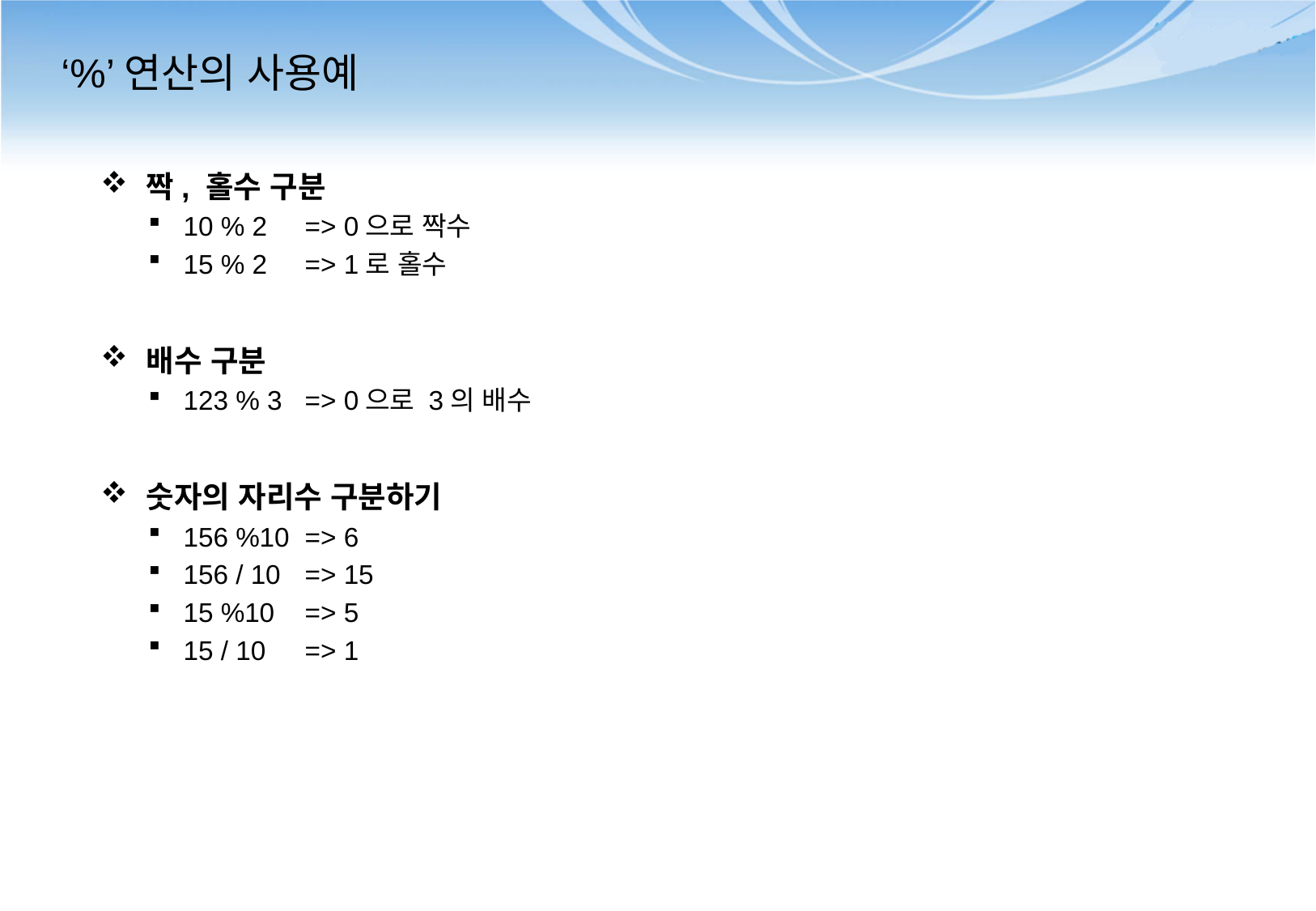

# ‘%’연산의 사용예
짝, 홀수 구분
10 % 2	=> 0으로 짝수
15 % 2	=> 1로 홀수

배수 구분
123 % 3	=> 0으로 3의 배수

숫자의 자리수 구분하기
156 %10 	=> 6
156 / 10 	=> 15
15 %10 	=> 5
15 / 10 	=> 1